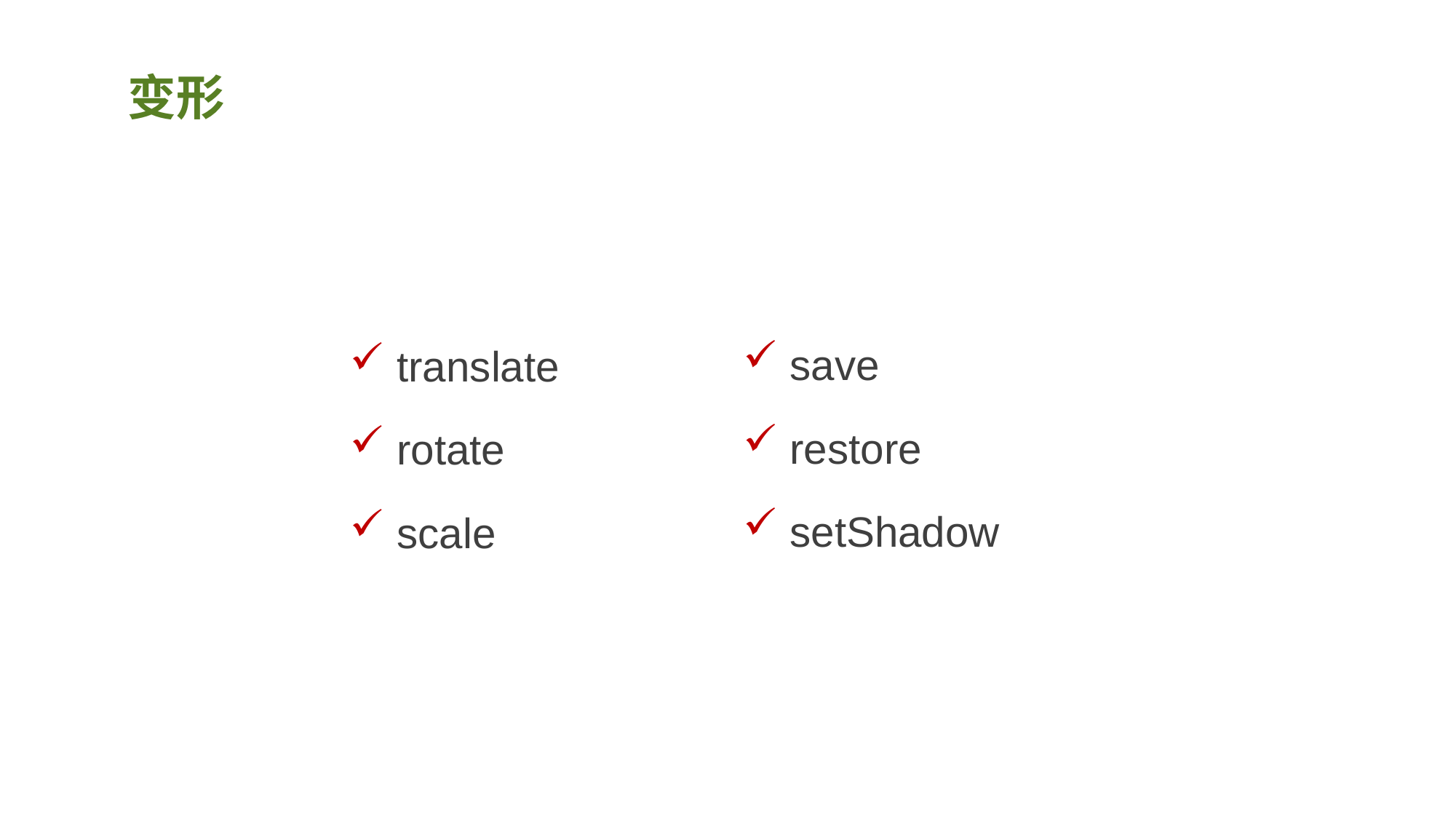

变形

 save
 restore
 setShadow
 translate
 rotate
 scale